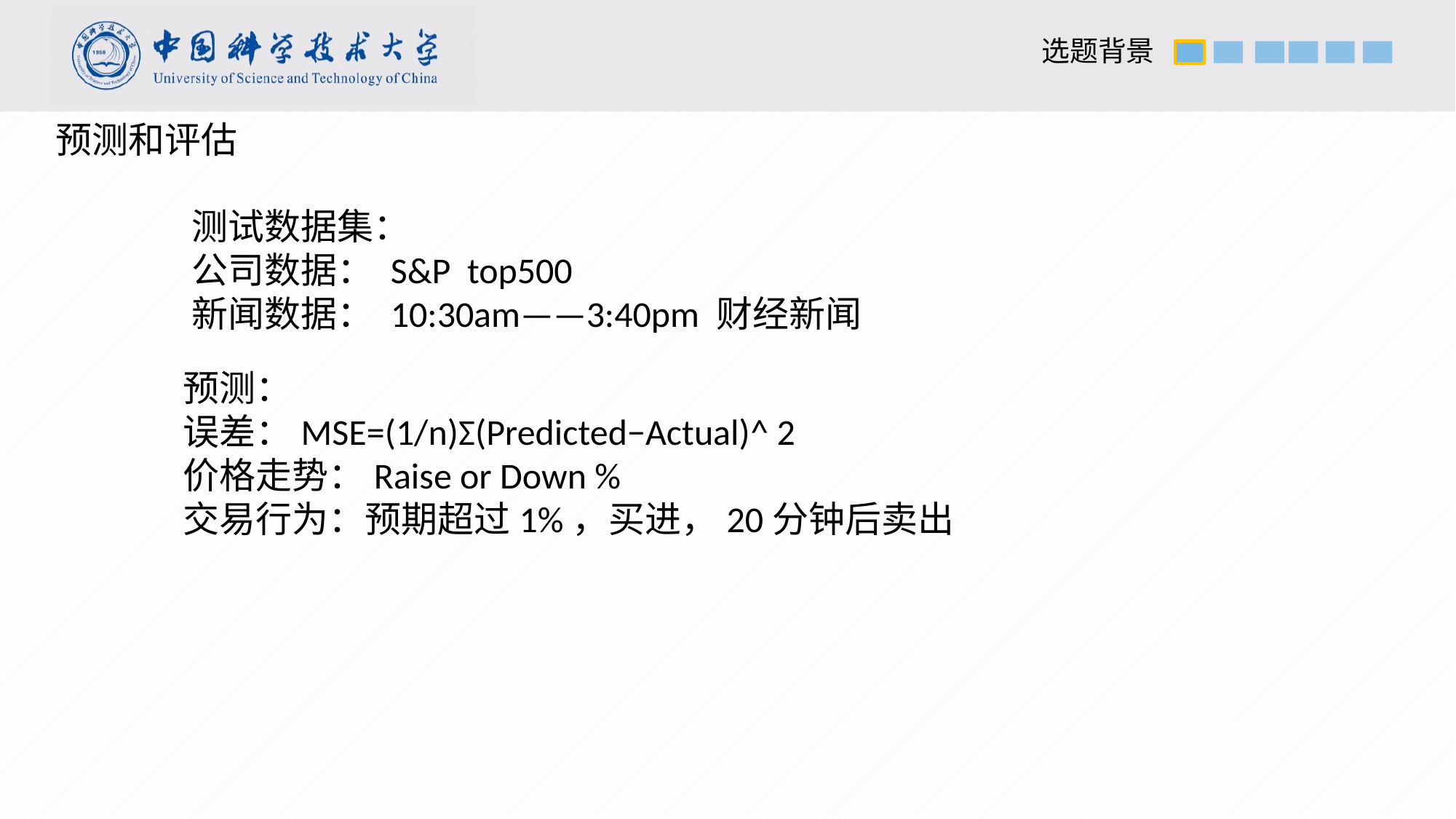

选题背景

预测和评估
测试数据集：
公司数据： S&P  top500
新闻数据： 10:30am——3:40pm 财经新闻

预测：
误差：MSE=(1/n)Σ(Predicted−Actual)^ 2
价格走势：Raise or Down %
交易行为：预期超过1%，买进，20分钟后卖出